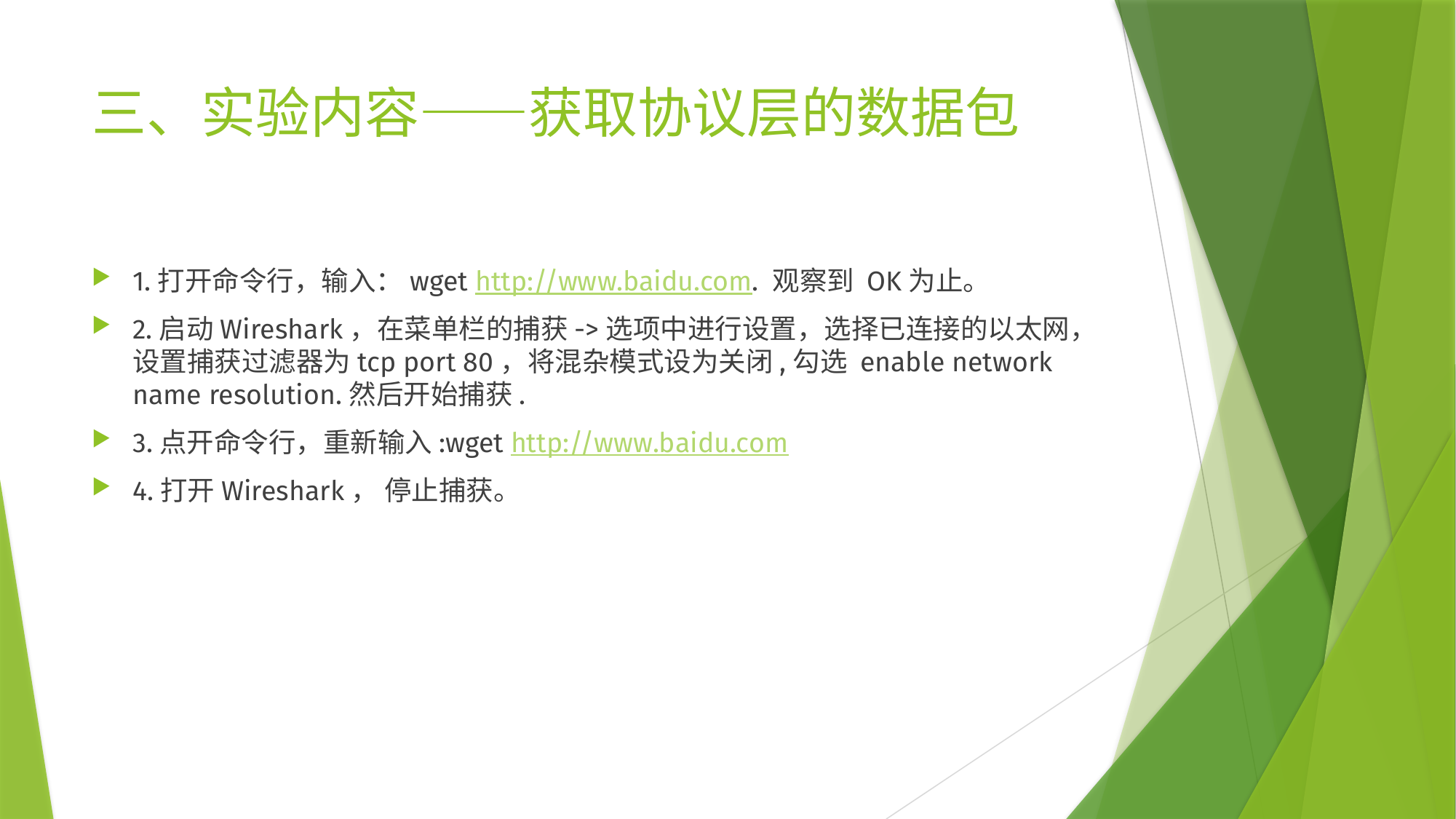

# 三、实验内容——获取协议层的数据包
1.打开命令行，输入：wget http://www.baidu.com. 观察到 OK为止。
2.启动Wireshark，在菜单栏的捕获->选项中进行设置，选择已连接的以太网，设置捕获过滤器为tcp port 80，将混杂模式设为关闭,勾选 enable network  name resolution.然后开始捕获.
3.点开命令行，重新输入:wget http://www.baidu.com
4.打开Wireshark， 停止捕获。